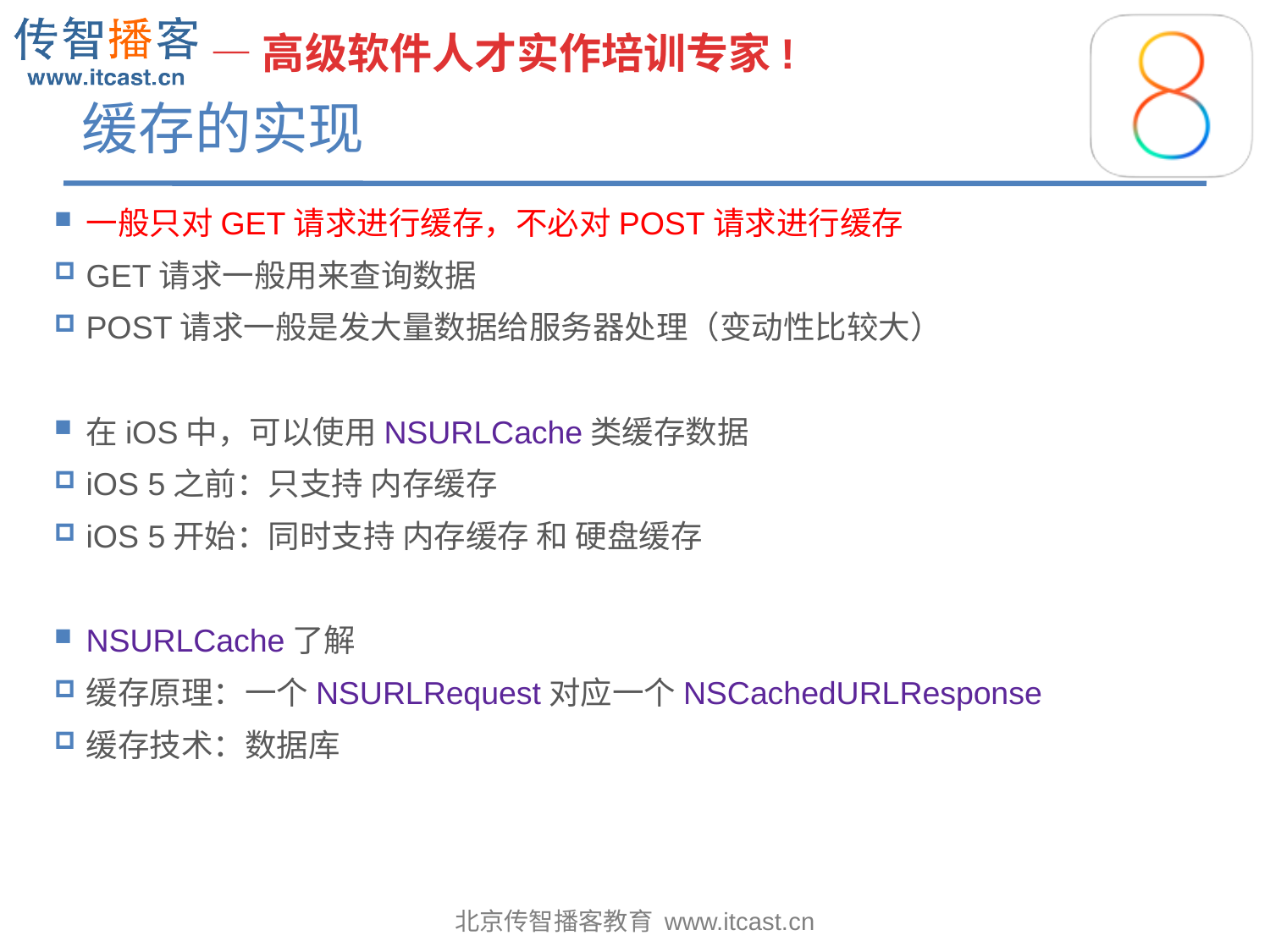

# 缓存的实现
一般只对GET请求进行缓存，不必对POST请求进行缓存
GET请求一般用来查询数据
POST请求一般是发大量数据给服务器处理（变动性比较大）

在iOS中，可以使用NSURLCache类缓存数据
iOS 5之前：只支持 内存缓存
iOS 5开始：同时支持 内存缓存 和 硬盘缓存

NSURLCache了解
缓存原理：一个NSURLRequest对应一个NSCachedURLResponse
缓存技术：数据库